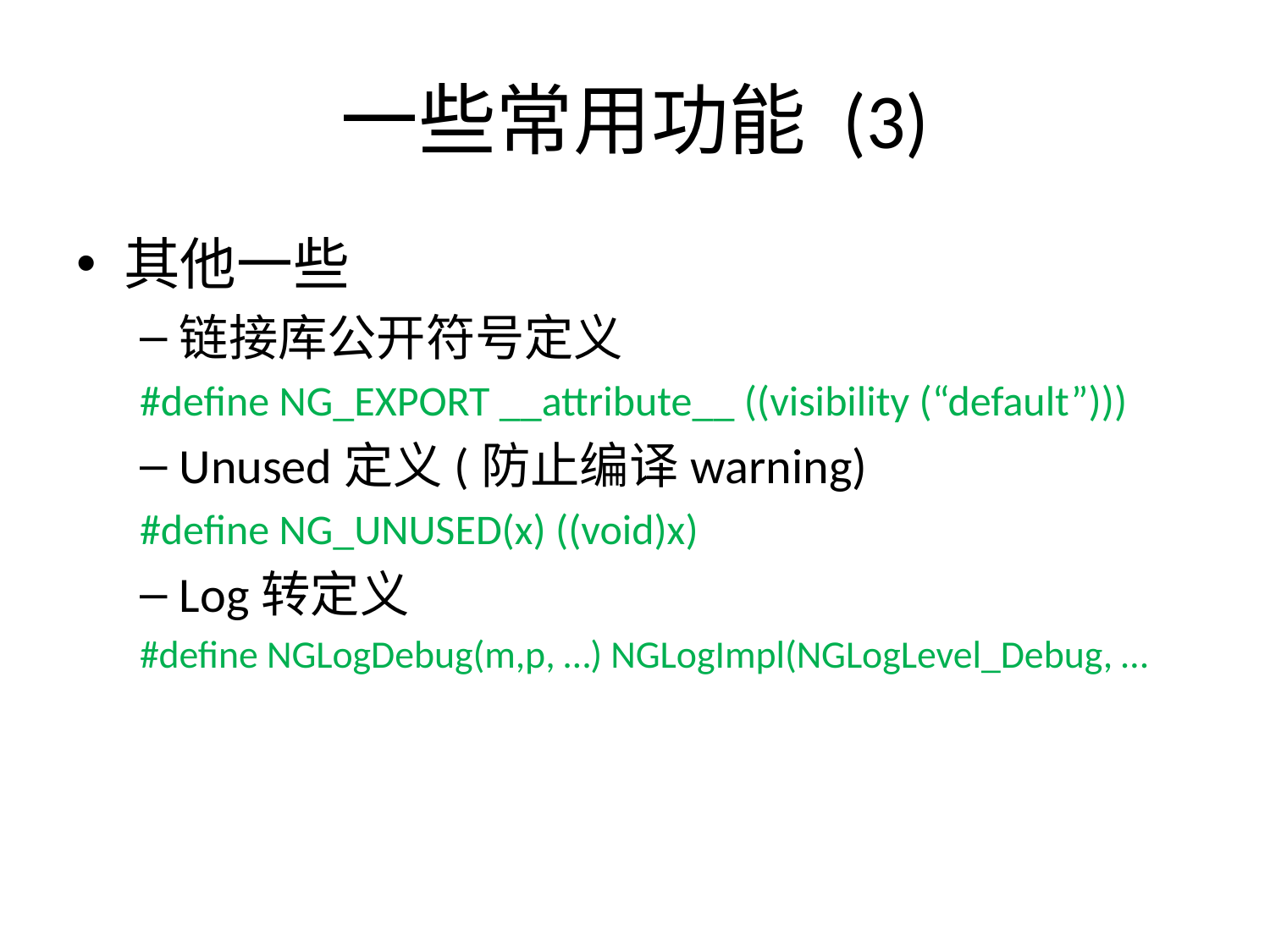

# 一些常用功能 (3)
其他一些
链接库公开符号定义
#define NG_EXPORT __attribute__ ((visibility (“default”)))
Unused定义(防止编译warning)
#define NG_UNUSED(x) ((void)x)
Log转定义
#define NGLogDebug(m,p, …) NGLogImpl(NGLogLevel_Debug, …